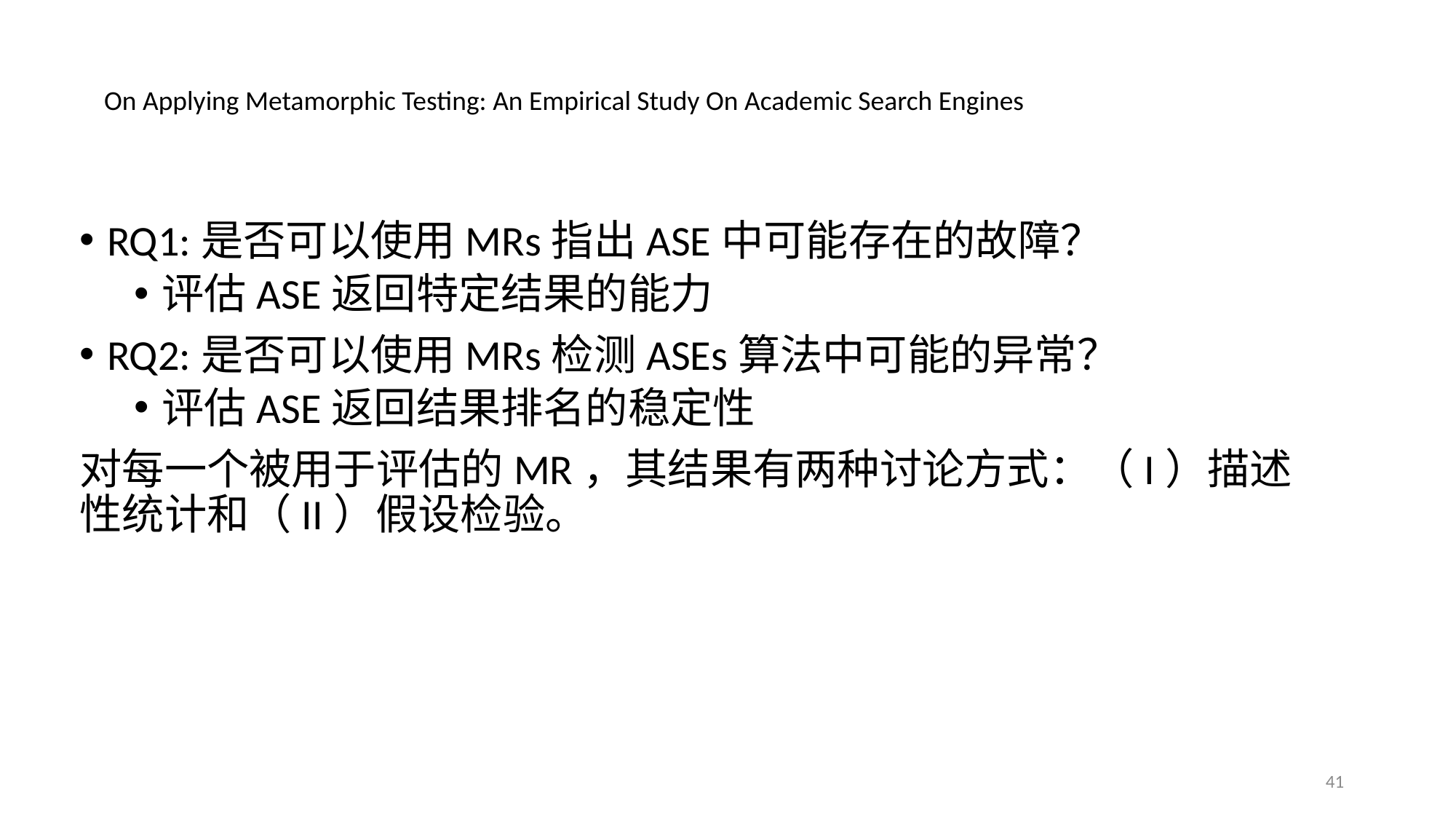

On Applying Metamorphic Testing: An Empirical Study On Academic Search Engines
RQ1:是否可以使用MRs指出ASE中可能存在的故障？
评估ASE返回特定结果的能力
RQ2:是否可以使用MRs检测ASEs算法中可能的异常？
评估ASE返回结果排名的稳定性
对每一个被用于评估的MR，其结果有两种讨论方式：（I）描述性统计和（II）假设检验。
41